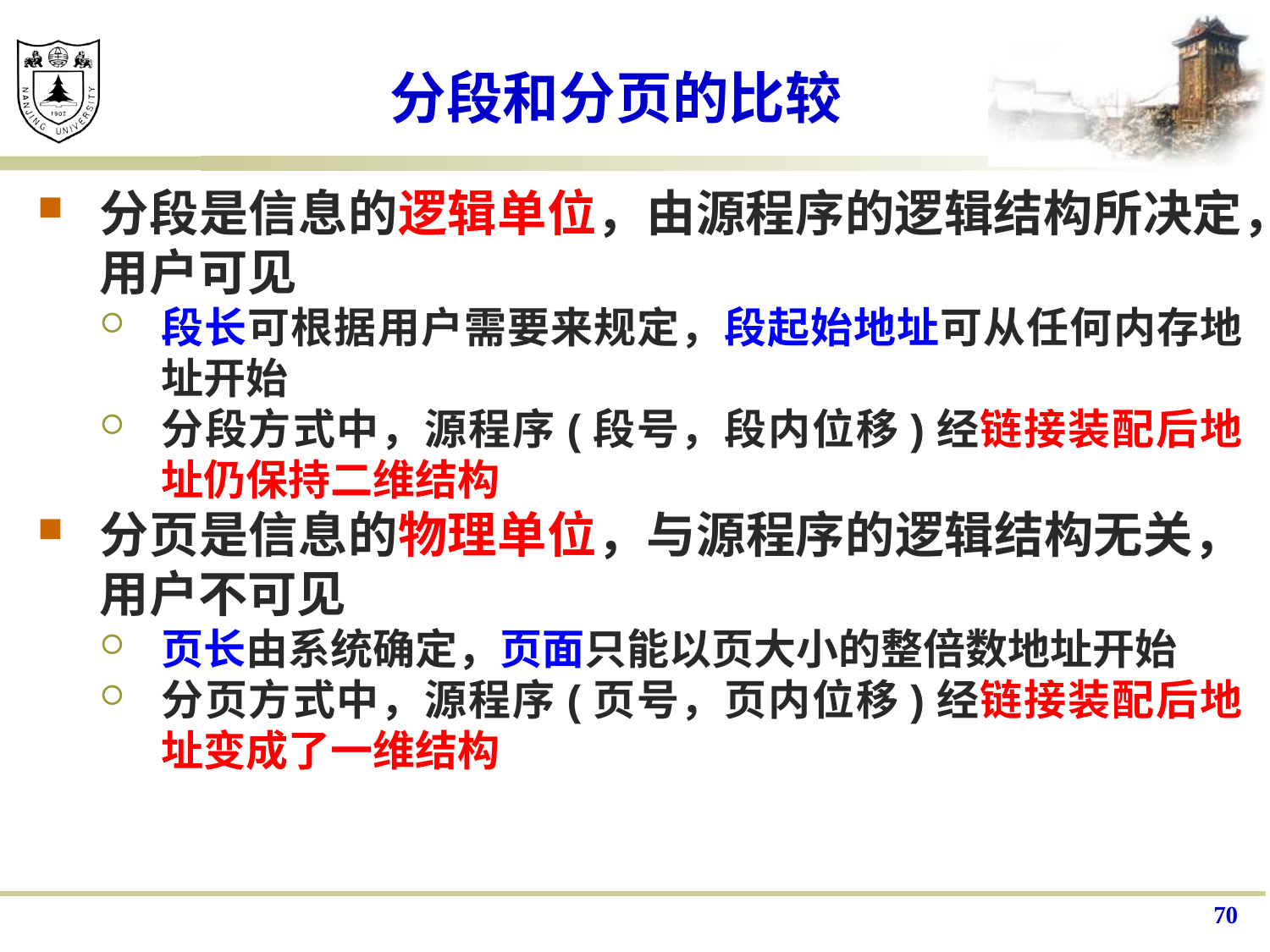

# 分段和分页的比较
分段是信息的逻辑单位，由源程序的逻辑结构所决定，用户可见
段长可根据用户需要来规定，段起始地址可从任何内存地址开始
分段方式中，源程序(段号，段内位移)经链接装配后地址仍保持二维结构
分页是信息的物理单位，与源程序的逻辑结构无关，用户不可见
页长由系统确定，页面只能以页大小的整倍数地址开始
分页方式中，源程序(页号，页内位移)经链接装配后地址变成了一维结构

70